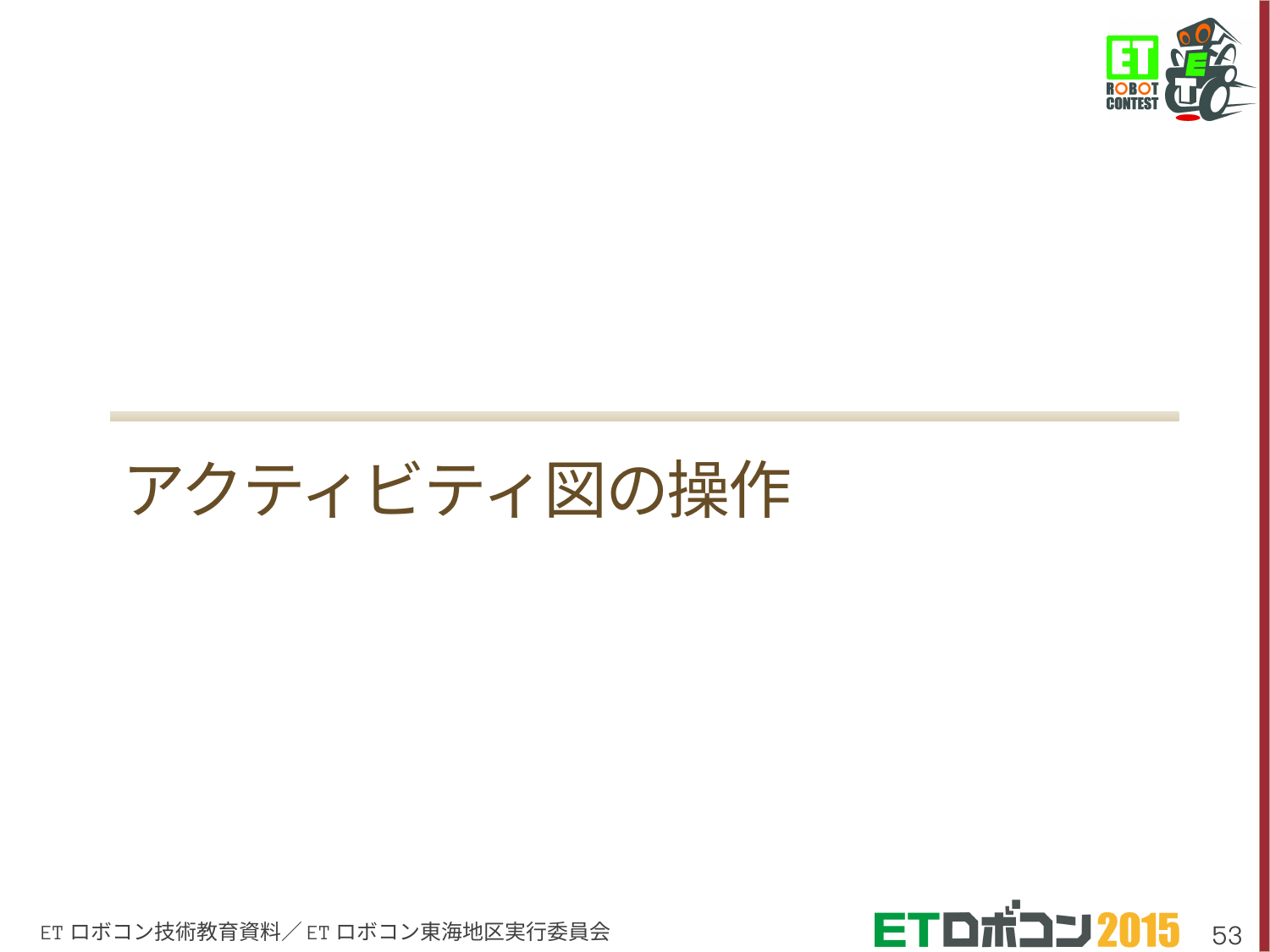

# アクティビティ図の操作
ETロボコン技術教育資料／ETロボコン東海地区実行委員会
53